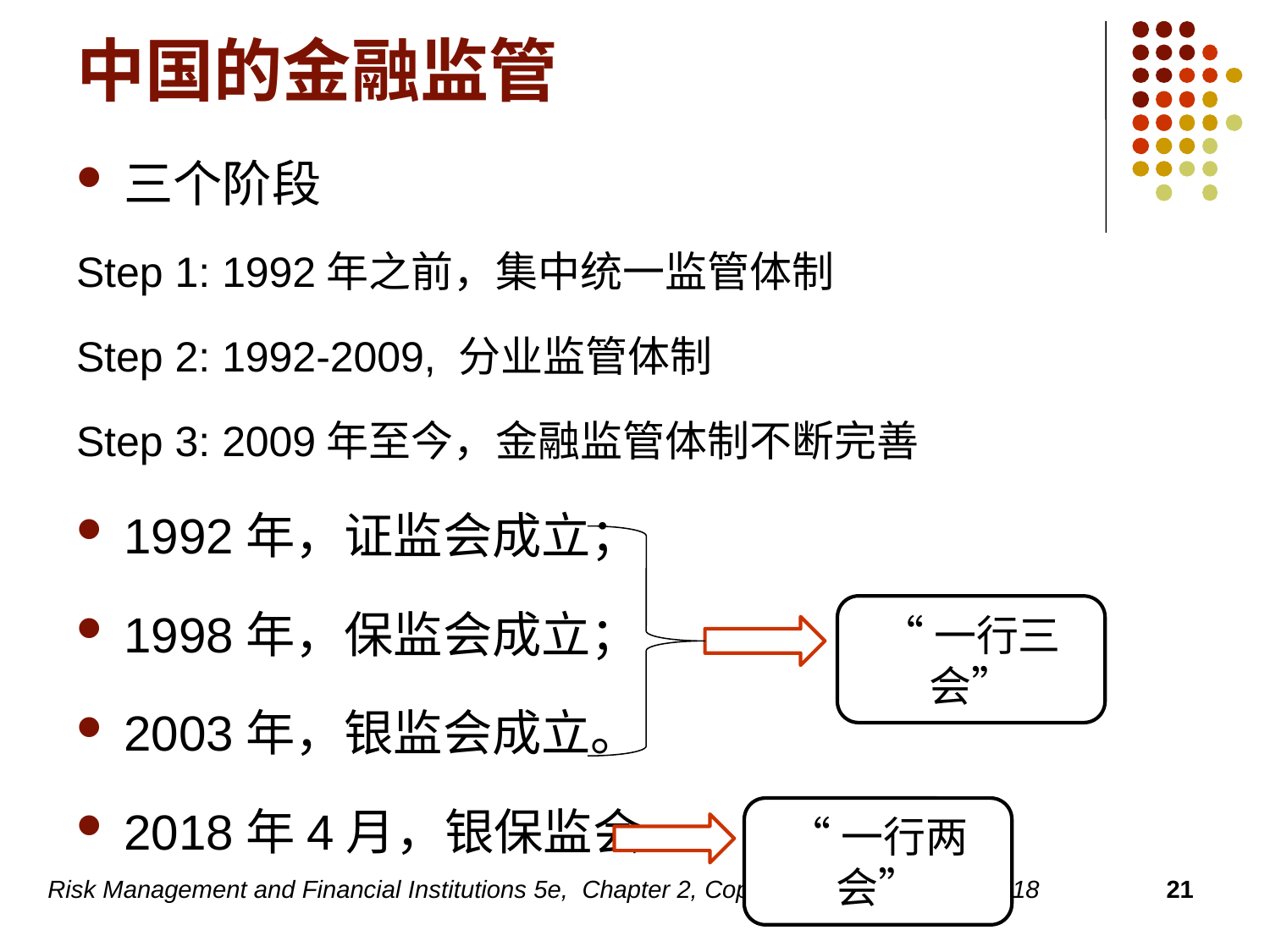

# 中国的金融监管
三个阶段
Step 1: 1992年之前，集中统一监管体制
Step 2: 1992-2009, 分业监管体制
Step 3: 2009年至今，金融监管体制不断完善
1992年，证监会成立；
1998年，保监会成立；
2003年，银监会成立。
2018年4月，银保监会

“一行三会”

“一行两会”

Risk Management and Financial Institutions 5e,  Chapter 2, Copyright © John C. Hull 2018
21